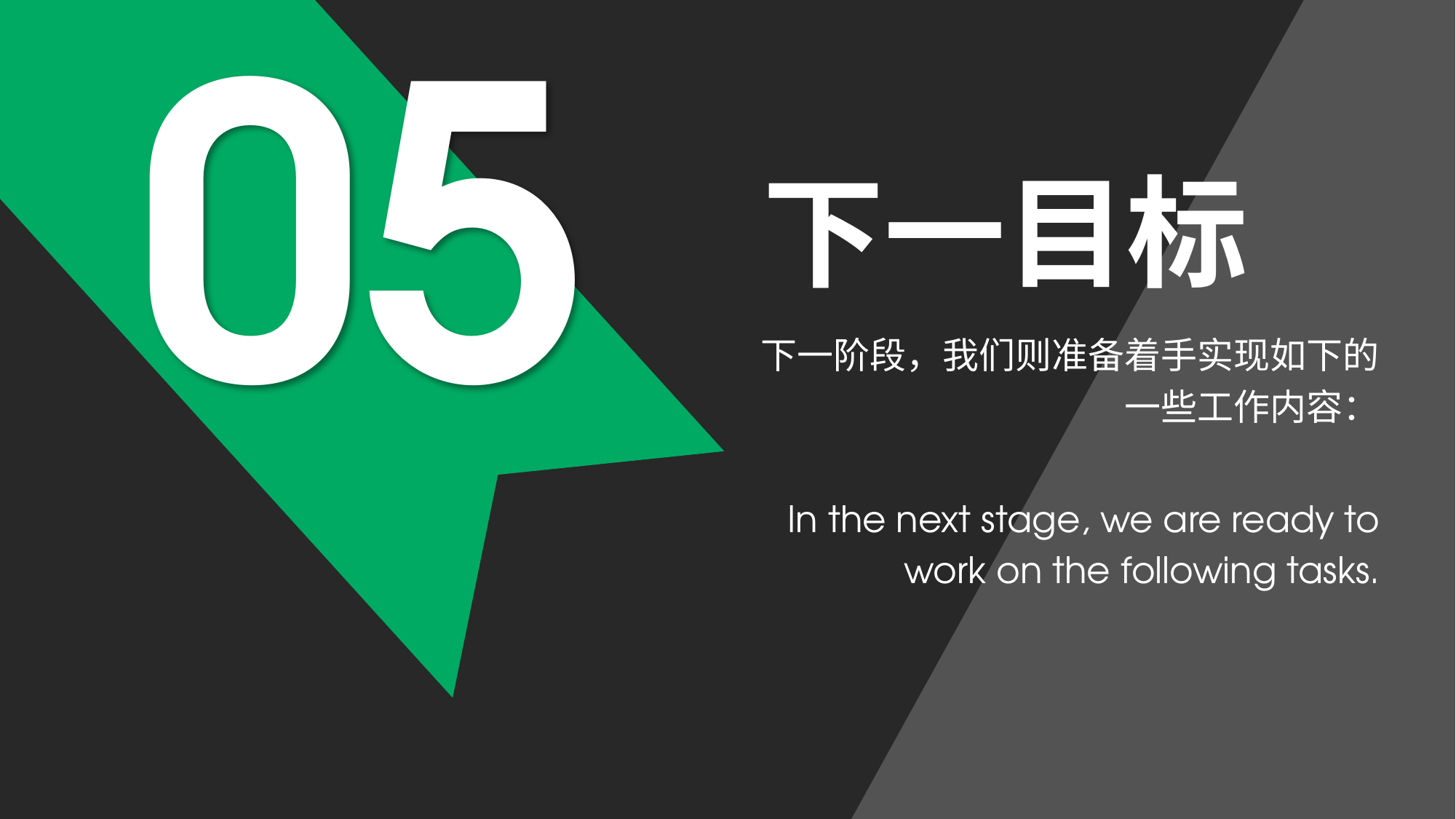

05

下一目标
下一阶段，我们则准备着手实现如下的一些工作内容：
In the next stage, we are ready to work on the following tasks.